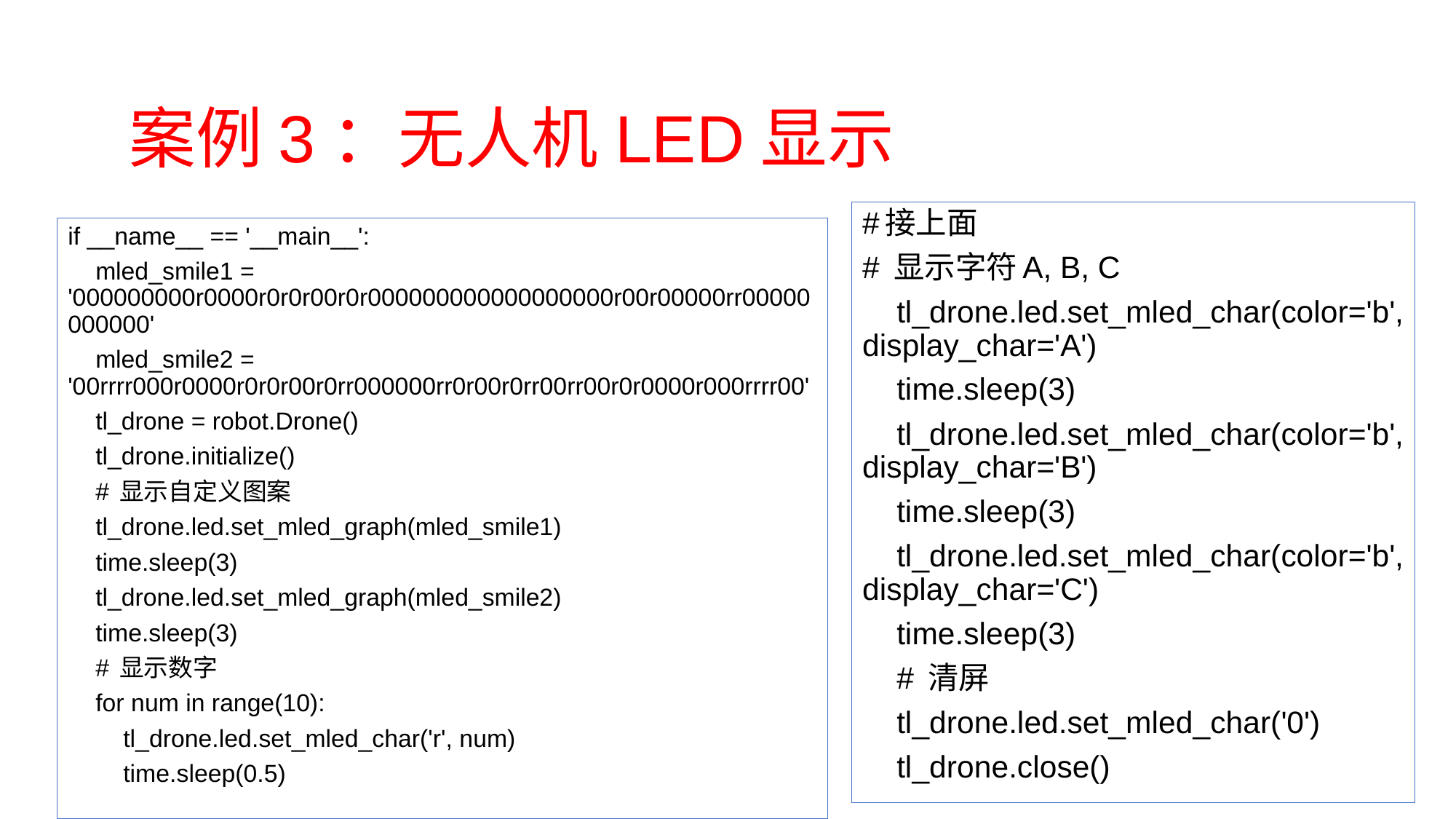

案例3：无人机LED显示
#接上面
# 显示字符A, B, C
    tl_drone.led.set_mled_char(color='b', display_char='A')
    time.sleep(3)
    tl_drone.led.set_mled_char(color='b', display_char='B')
    time.sleep(3)
    tl_drone.led.set_mled_char(color='b', display_char='C')
    time.sleep(3)
    # 清屏
    tl_drone.led.set_mled_char('0')
    tl_drone.close()
if __name__ == '__main__':
    mled_smile1 = '000000000r0000r0r0r00r0r000000000000000000r00r00000rr00000000000'
    mled_smile2 = '00rrrr000r0000r0r0r00r0rr000000rr0r00r0rr00rr00r0r0000r000rrrr00'
    tl_drone = robot.Drone()
    tl_drone.initialize()
    # 显示自定义图案
    tl_drone.led.set_mled_graph(mled_smile1)
    time.sleep(3)
    tl_drone.led.set_mled_graph(mled_smile2)
    time.sleep(3)
    # 显示数字
    for num in range(10):
        tl_drone.led.set_mled_char('r', num)
        time.sleep(0.5)